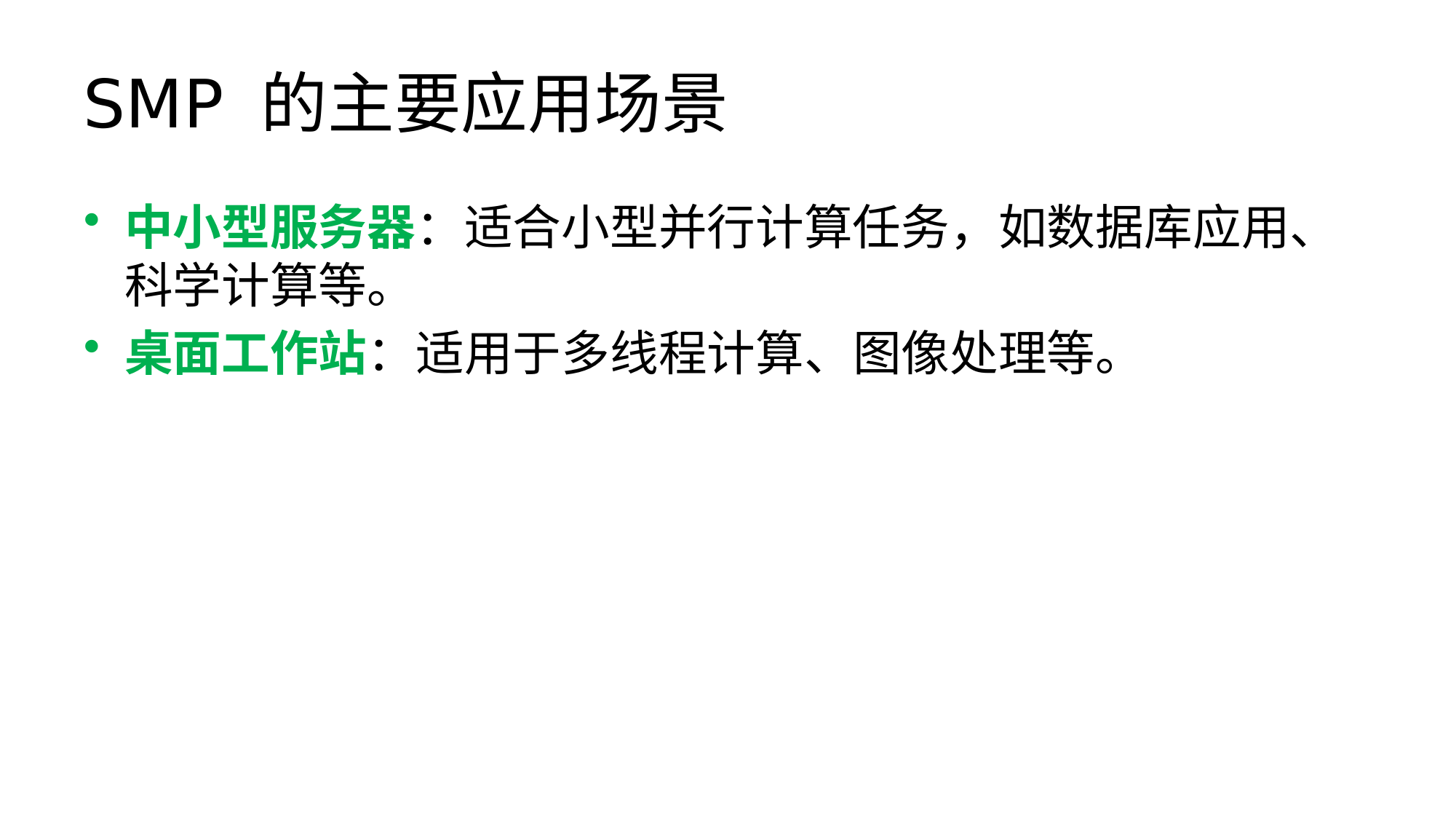

# SMP 的主要应用场景
中小型服务器：适合小型并行计算任务，如数据库应用、科学计算等。
桌面工作站：适用于多线程计算、图像处理等。
28